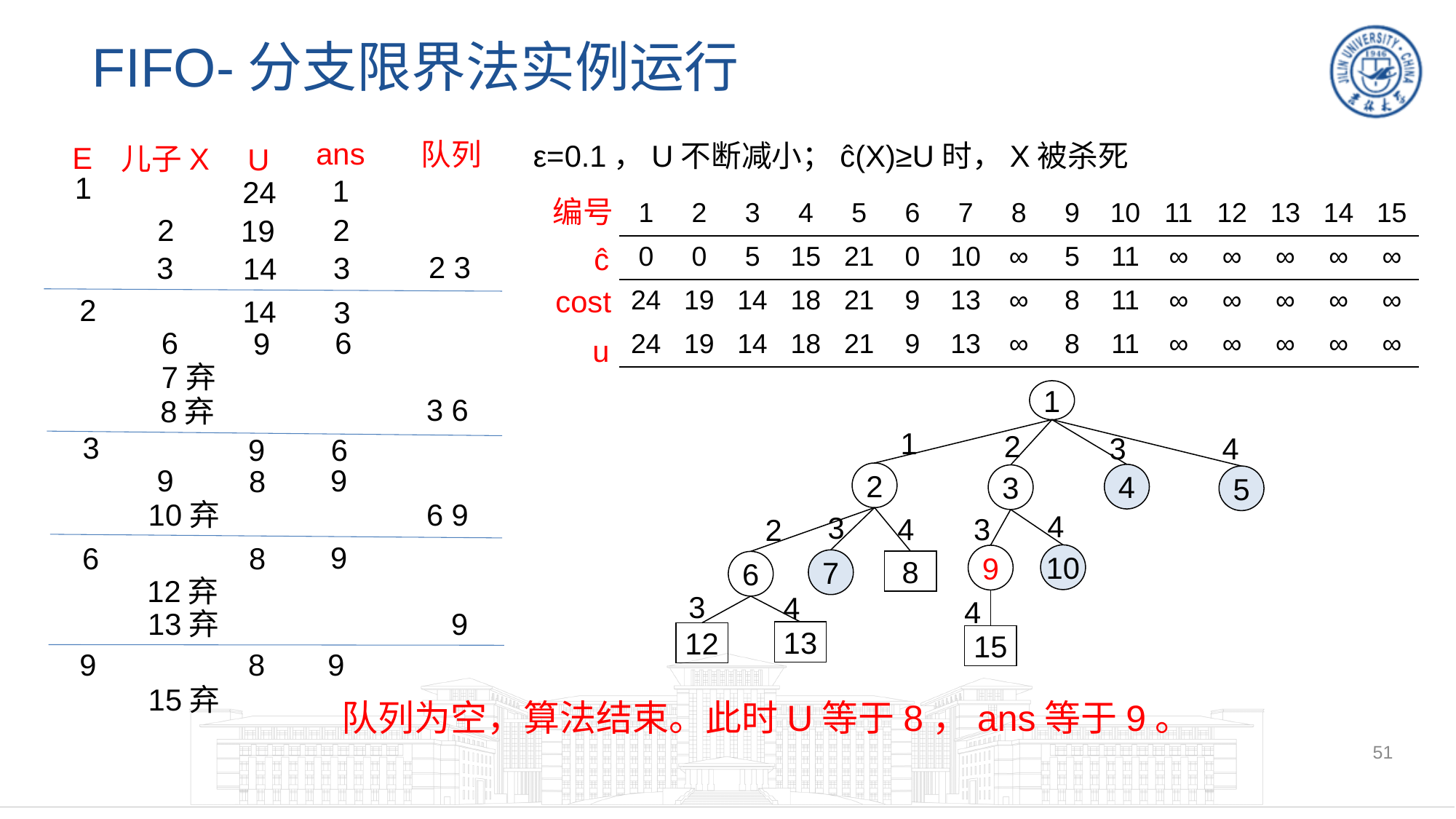

# FIFO-分支限界法实例运行
ans
队列
E
儿子X
U
1
1
24
2
2
19
2 3
3
3
14
2
14
3
6
6
9
7弃
3 6
8弃
3
9
6
9
9
8
10弃
6 9
9
8
6
12弃
9
13弃
9
8
9
15弃
ε=0.1，U不断减小；ĉ(X)≥U时，X被杀死
编号
| 1 | 2 | 3 | 4 | 5 | 6 | 7 | 8 | 9 | 10 | 11 | 12 | 13 | 14 | 15 |
| --- | --- | --- | --- | --- | --- | --- | --- | --- | --- | --- | --- | --- | --- | --- |
| 0 | 0 | 5 | 15 | 21 | 0 | 10 | ∞ | 5 | 11 | ∞ | ∞ | ∞ | ∞ | ∞ |
| 24 | 19 | 14 | 18 | 21 | 9 | 13 | ∞ | 8 | 11 | ∞ | ∞ | ∞ | ∞ | ∞ |
| 24 | 19 | 14 | 18 | 21 | 9 | 13 | ∞ | 8 | 11 | ∞ | ∞ | ∞ | ∞ | ∞ |
ĉ
cost
u
1
1
2
3
4
2
4
3
5
4
3
4
3
2
10
9
7
8
6
3
4
4
13
12
15
队列为空，算法结束。此时U等于8，ans等于9。
51